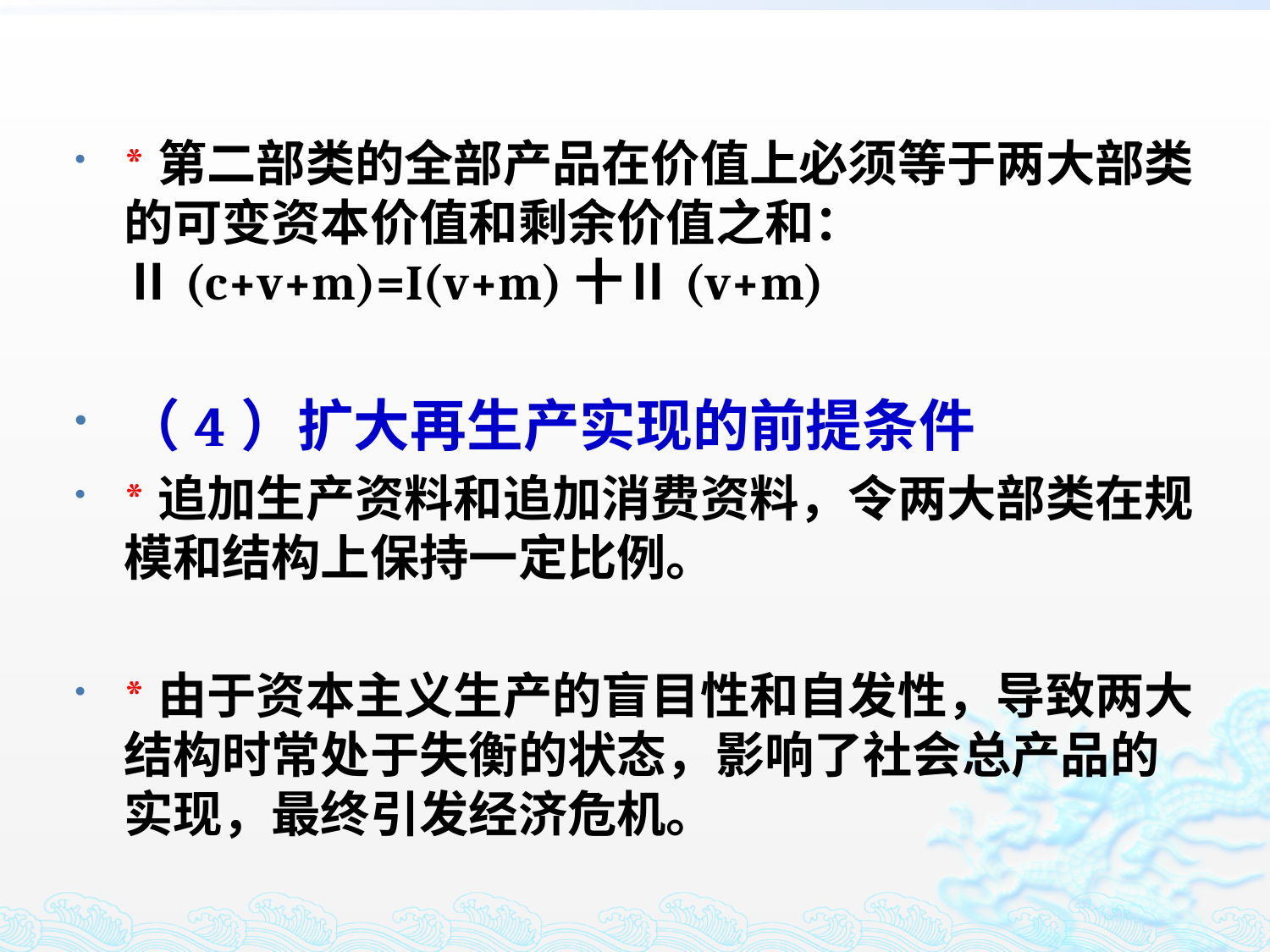

*第二部类的全部产品在价值上必须等于两大部类的可变资本价值和剩余价值之和：Ⅱ(c+v+m)=I(v+m)十Ⅱ(v+m)

（4）扩大再生产实现的前提条件
*追加生产资料和追加消费资料，令两大部类在规模和结构上保持一定比例。

*由于资本主义生产的盲目性和自发性，导致两大结构时常处于失衡的状态，影响了社会总产品的实现，最终引发经济危机。